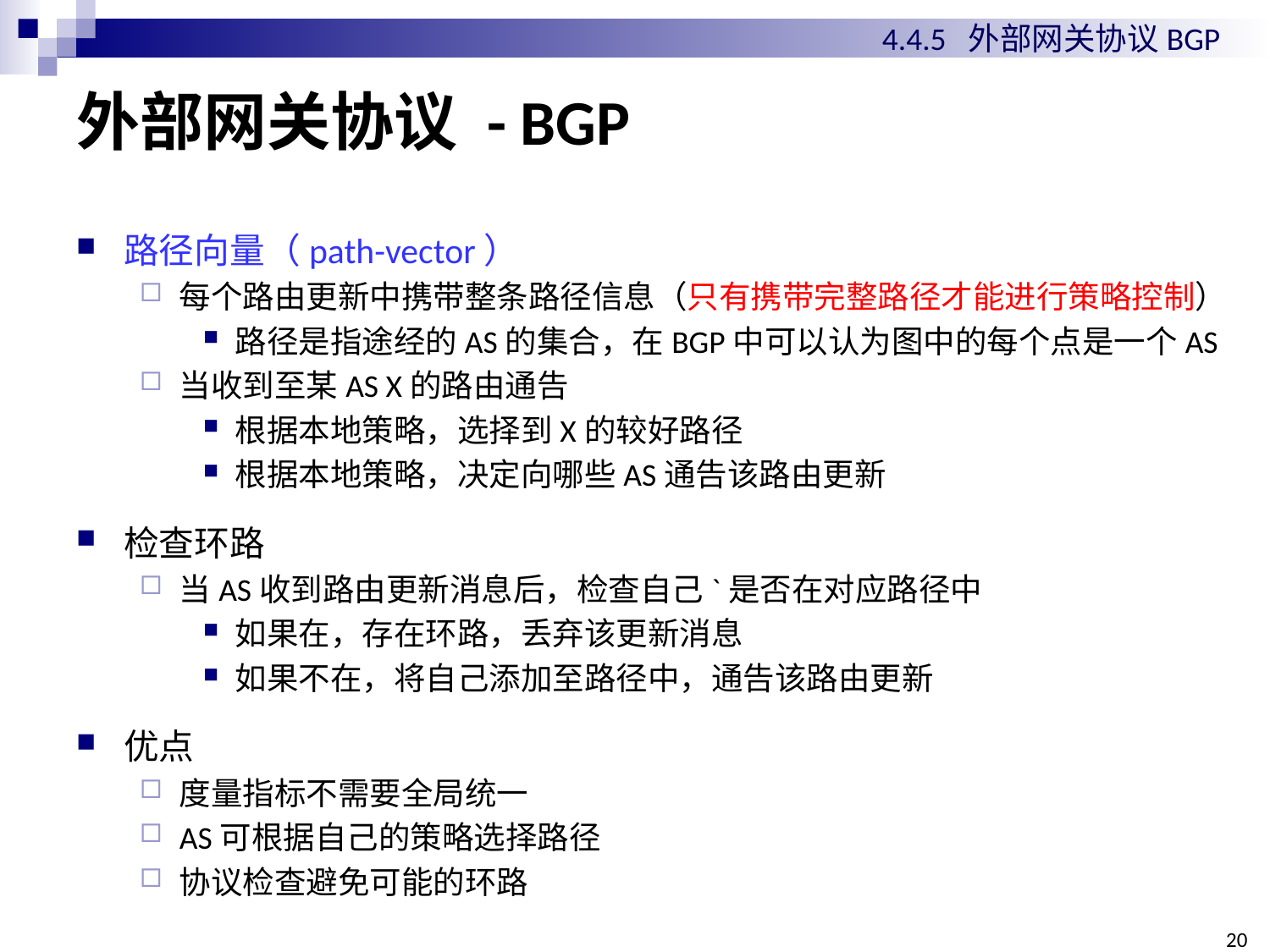

4.4.5  外部网关协议BGP
# 外部网关协议 - BGP
路径向量（path-vector）
每个路由更新中携带整条路径信息（只有携带完整路径才能进行策略控制）
路径是指途经的AS的集合，在BGP中可以认为图中的每个点是一个AS
当收到至某AS X的路由通告
根据本地策略，选择到X的较好路径
根据本地策略，决定向哪些AS通告该路由更新
检查环路
当AS收到路由更新消息后，检查自己`是否在对应路径中
如果在，存在环路，丢弃该更新消息
如果不在，将自己添加至路径中，通告该路由更新
优点
度量指标不需要全局统一
AS可根据自己的策略选择路径
协议检查避免可能的环路
206